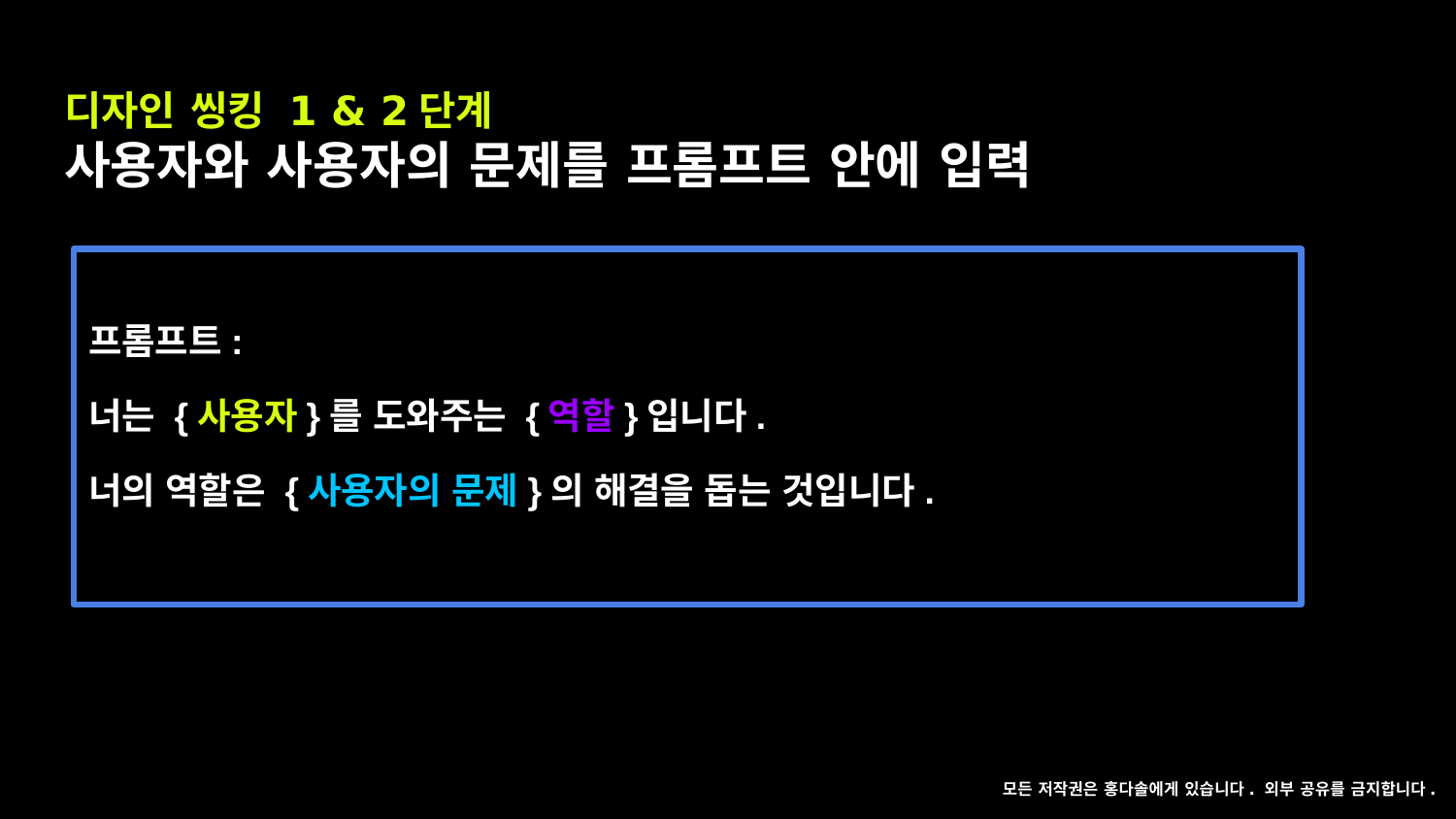

디자인 씽킹 1 & 2단계
사용자와 사용자의 문제를 프롬프트 안에 입력

프롬프트:
너는 {사용자}를 도와주는 {역할}입니다.
너의 역할은 {사용자의 문제}의 해결을 돕는 것입니다.

모든 저작권은 홍다솔에게 있습니다. 외부 공유를 금지합니다.